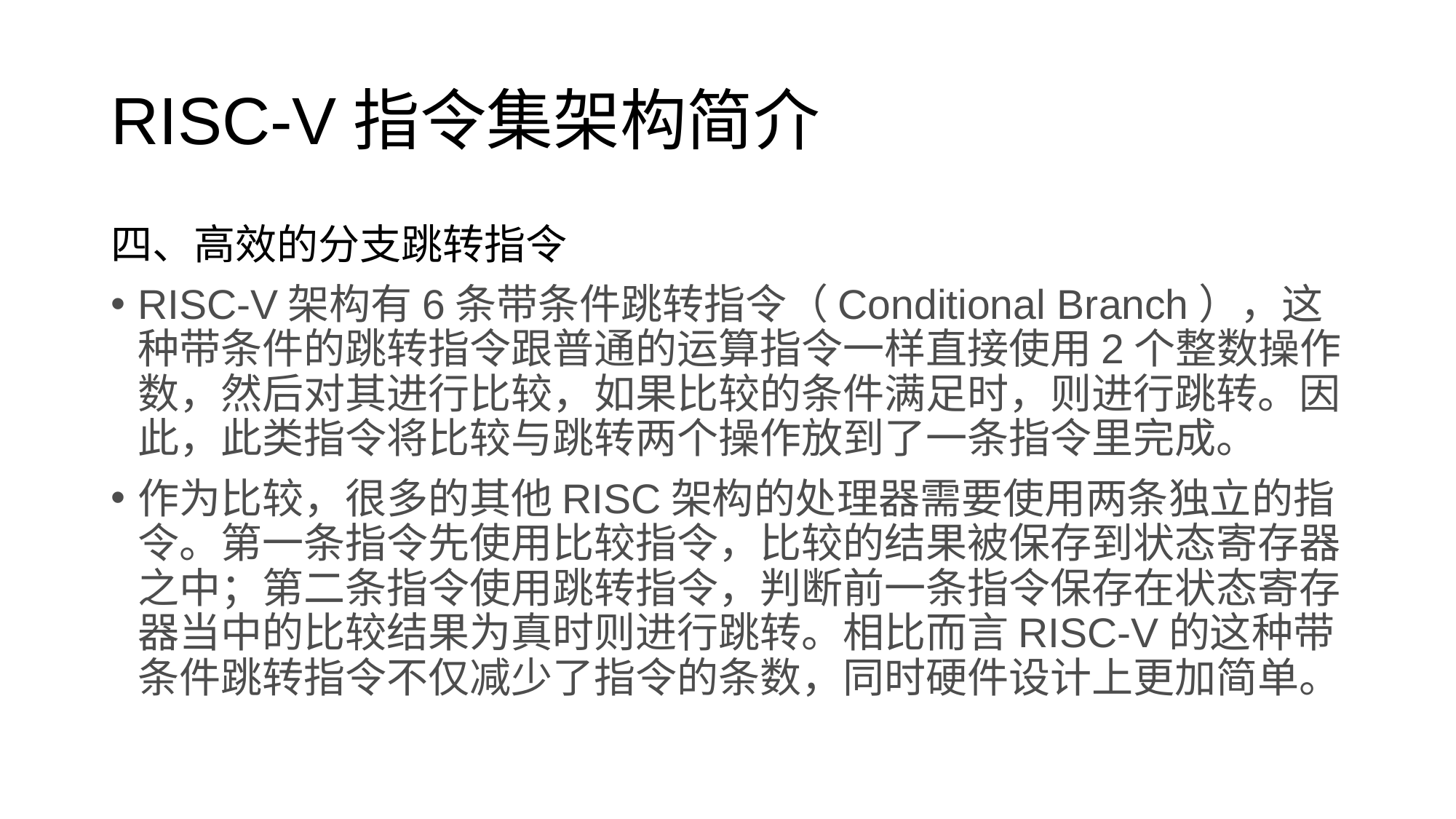

# RISC-V指令集架构简介
四、高效的分支跳转指令
RISC-V架构有6条带条件跳转指令（Conditional Branch），这种带条件的跳转指令跟普通的运算指令一样直接使用2个整数操作数，然后对其进行比较，如果比较的条件满足时，则进行跳转。因此，此类指令将比较与跳转两个操作放到了一条指令里完成。
作为比较，很多的其他RISC架构的处理器需要使用两条独立的指令。第一条指令先使用比较指令，比较的结果被保存到状态寄存器之中；第二条指令使用跳转指令，判断前一条指令保存在状态寄存器当中的比较结果为真时则进行跳转。相比而言RISC-V的这种带条件跳转指令不仅减少了指令的条数，同时硬件设计上更加简单。